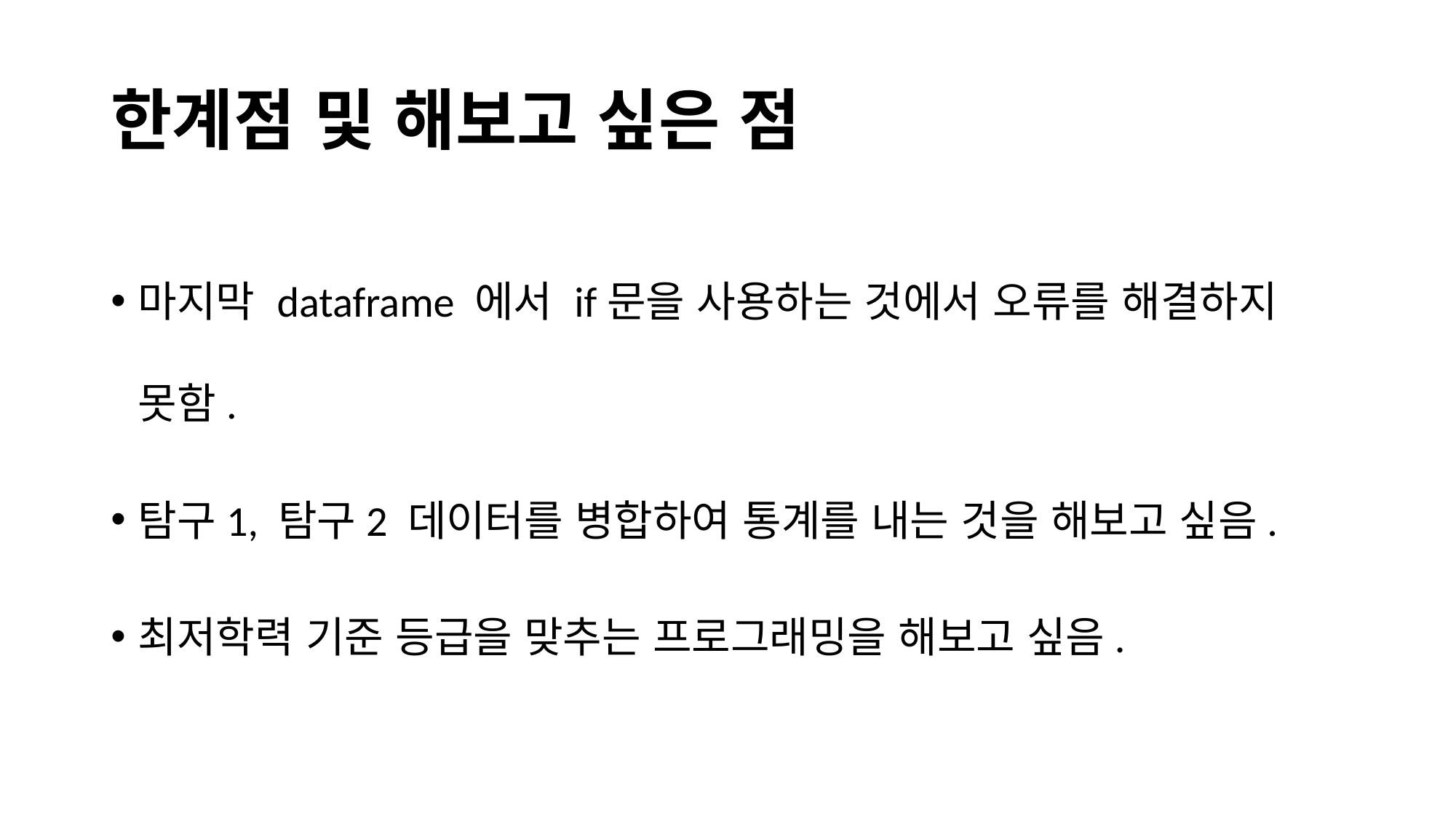

# 한계점 및 해보고 싶은 점
마지막 dataframe 에서 if문을 사용하는 것에서 오류를 해결하지 못함.
탐구1, 탐구2 데이터를 병합하여 통계를 내는 것을 해보고 싶음.
최저학력 기준 등급을 맞추는 프로그래밍을 해보고 싶음.